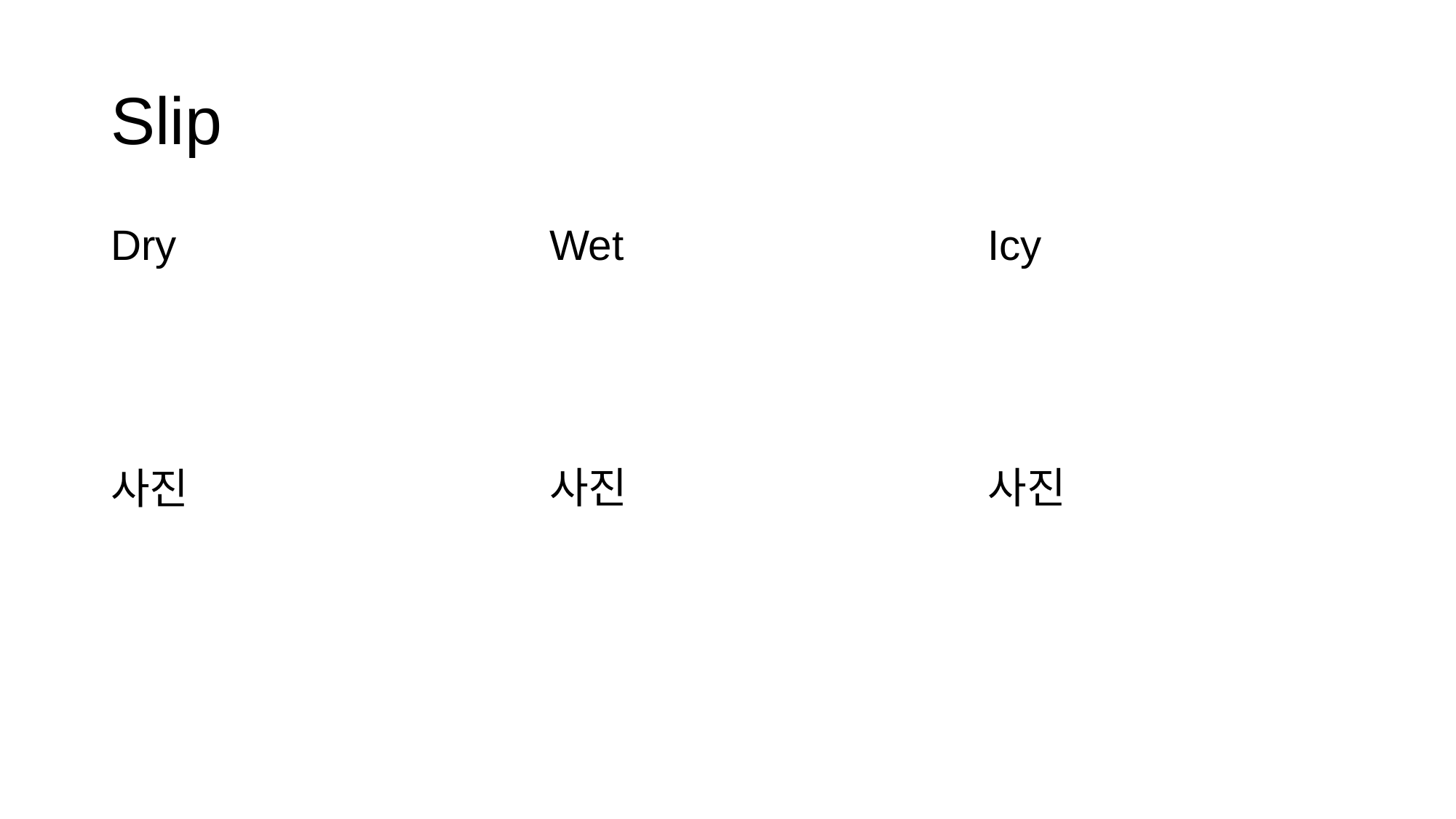

# Slip
Dry

사진
Wet

사진
Icy

사진